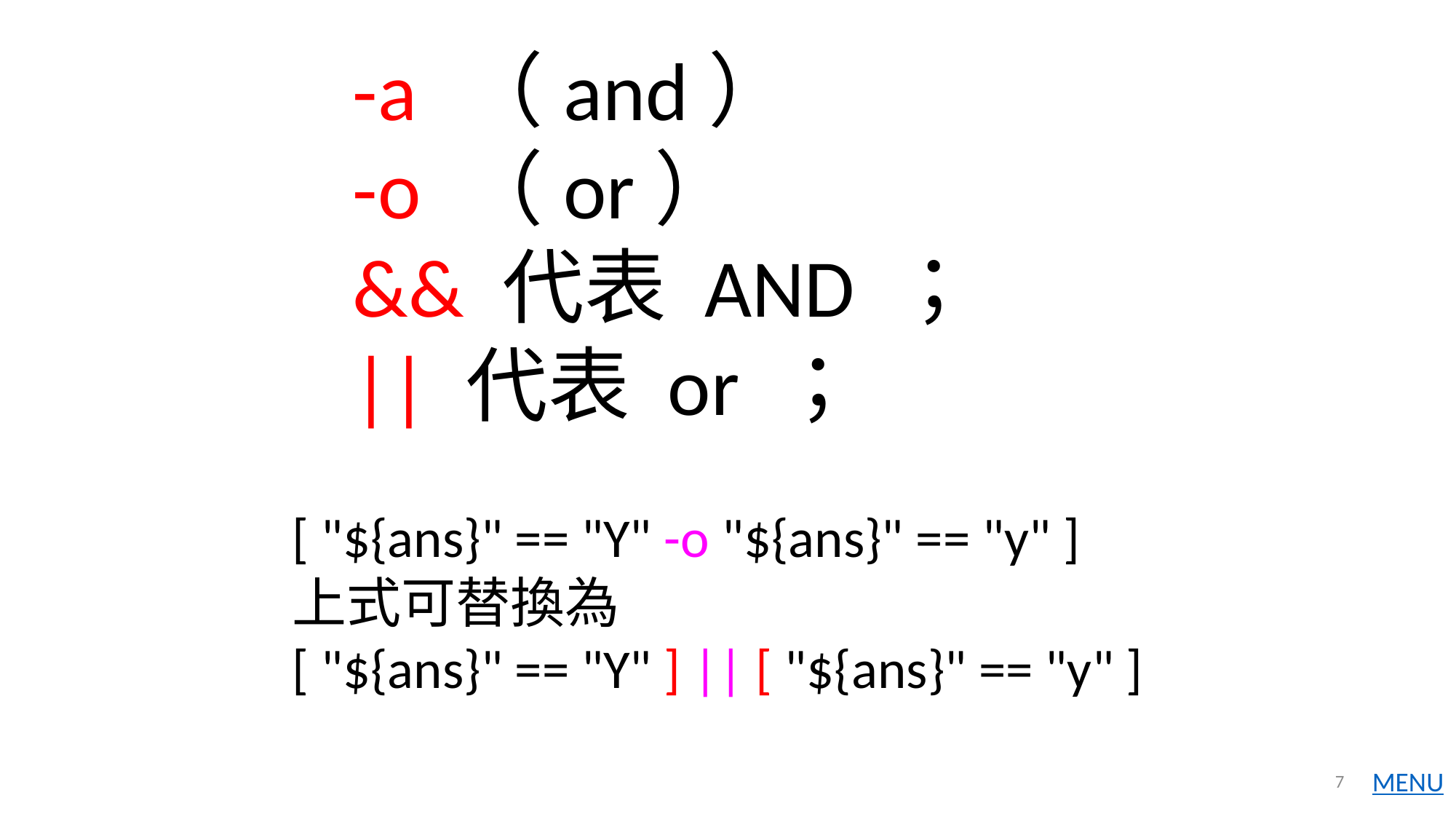

-a	（and）
-o	（or）
&& 代表 AND ；
|| 代表 or ；
[ "${ans}" == "Y" -o "${ans}" == "y" ]
上式可替換為
[ "${ans}" == "Y" ] || [ "${ans}" == "y" ]
7